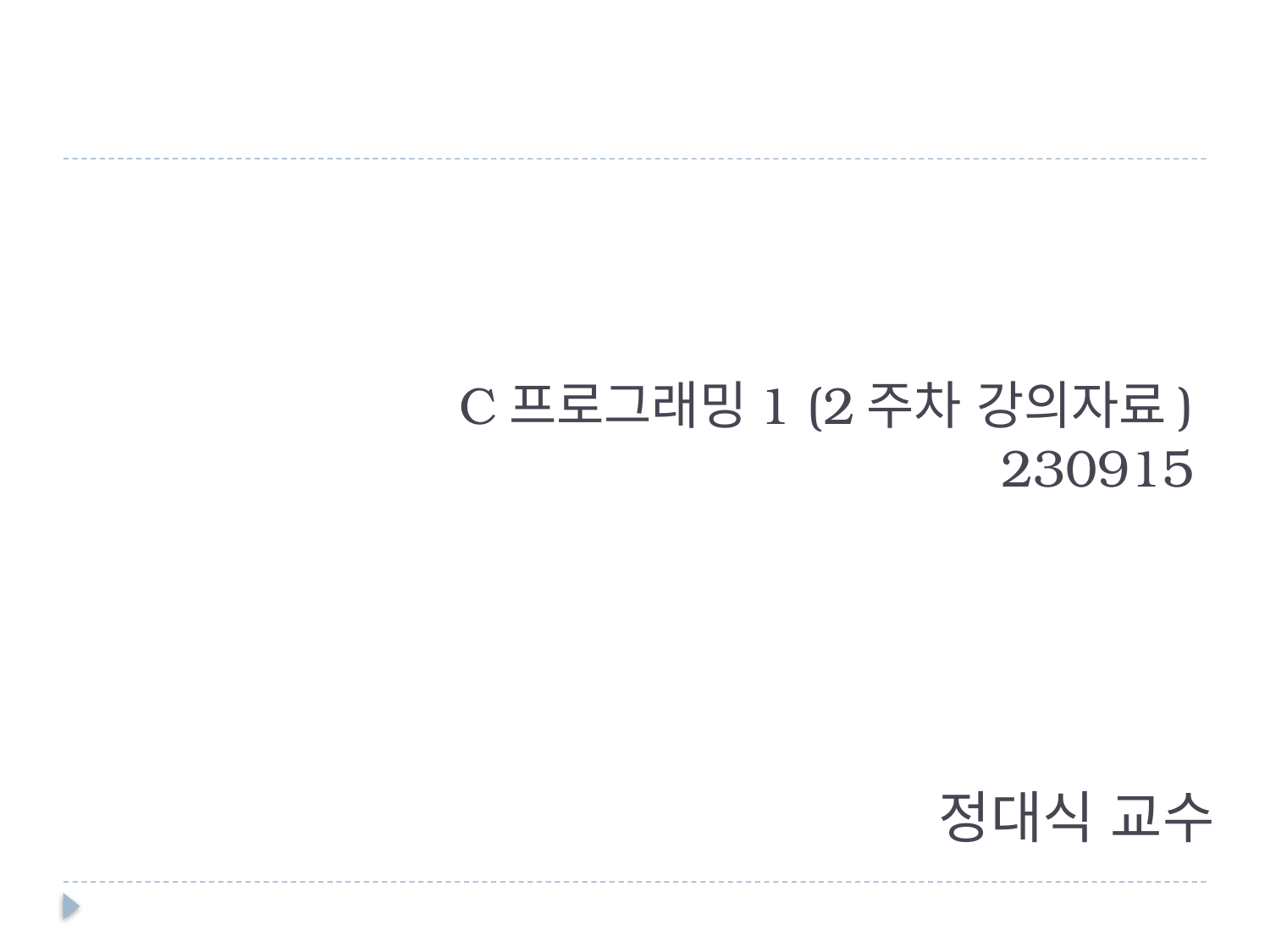

# C프로그래밍1 (2주차 강의자료) 230915
정대식 교수